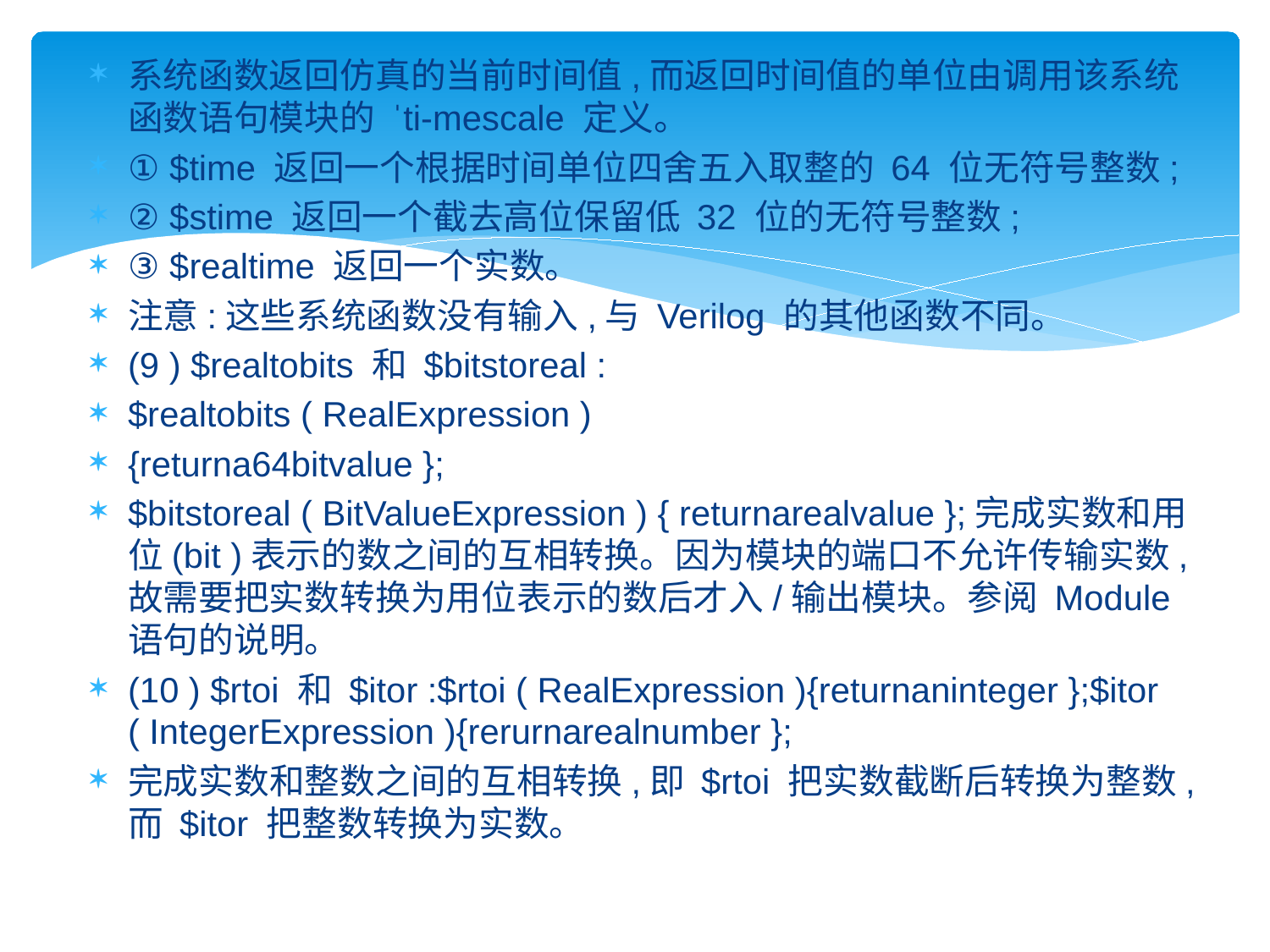

#
系统函数返回仿真的当前时间值,而返回时间值的单位由调用该系统函数语句模块的 ˈti-mescale 定义。
① $time 返回一个根据时间单位四舍五入取整的 64 位无符号整数;
② $stime 返回一个截去高位保留低 32 位的无符号整数;
③ $realtime 返回一个实数。
注意:这些系统函数没有输入,与 Verilog 的其他函数不同。
(9 ) $realtobits 和 $bitstoreal :
$realtobits ( RealExpression )
{returna64bitvalue };
$bitstoreal ( BitValueExpression ) { returnarealvalue };完成实数和用位(bit )表示的数之间的互相转换。因为模块的端口不允许传输实数,故需要把实数转换为用位表示的数后才入/输出模块。参阅 Module 语句的说明。
(10 ) $rtoi 和 $itor :$rtoi ( RealExpression ){returnaninteger };$itor ( IntegerExpression ){rerurnarealnumber };
完成实数和整数之间的互相转换,即 $rtoi 把实数截断后转换为整数,而 $itor 把整数转换为实数。